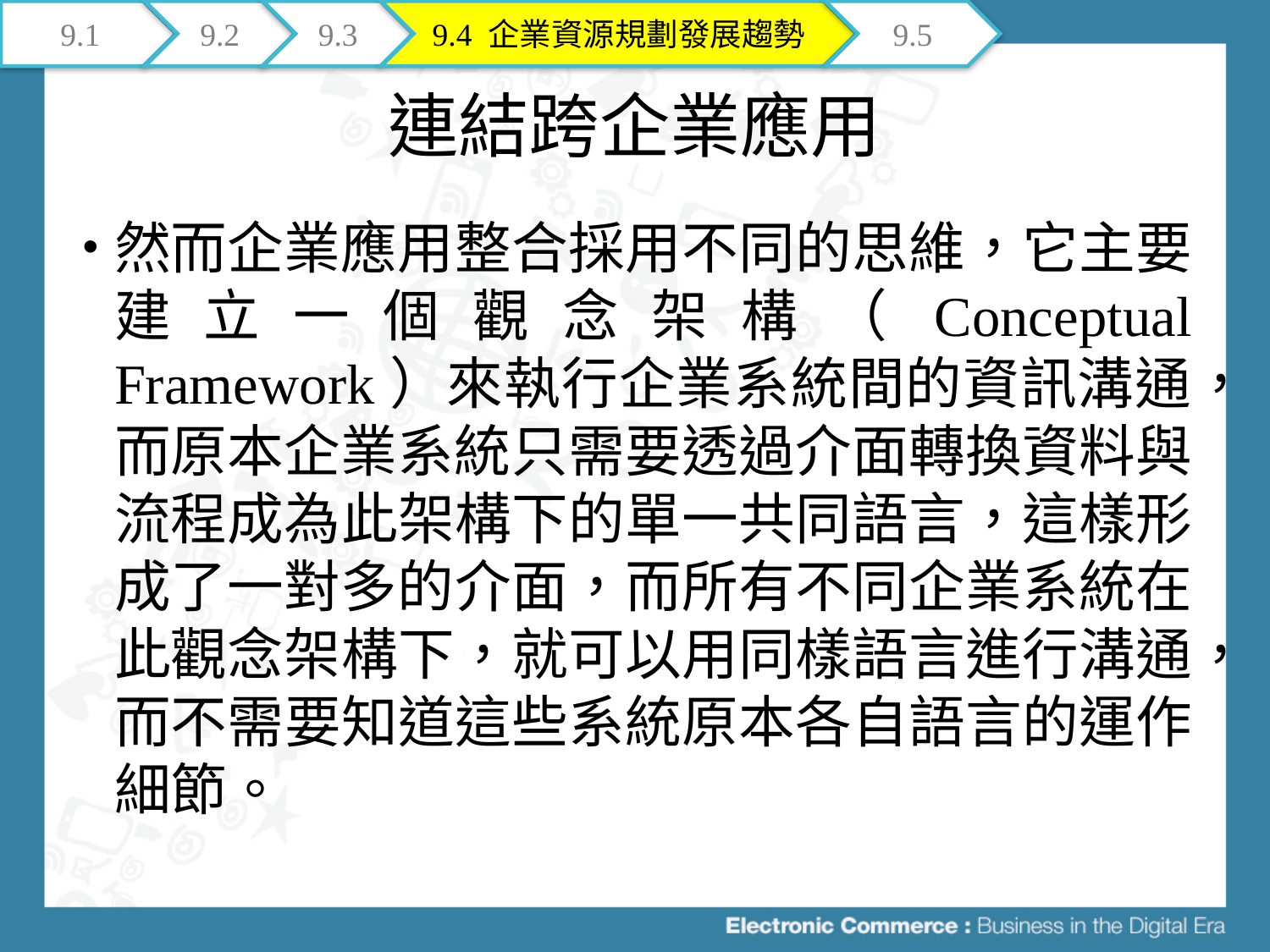

9.1
9.2
9.3
9.4 企業資源規劃發展趨勢
9.5
# 連結跨企業應用
然而企業應用整合採用不同的思維，它主要建立一個觀念架構（Conceptual Framework）來執行企業系統間的資訊溝通，而原本企業系統只需要透過介面轉換資料與流程成為此架構下的單一共同語言，這樣形成了一對多的介面，而所有不同企業系統在此觀念架構下，就可以用同樣語言進行溝通，而不需要知道這些系統原本各自語言的運作細節。